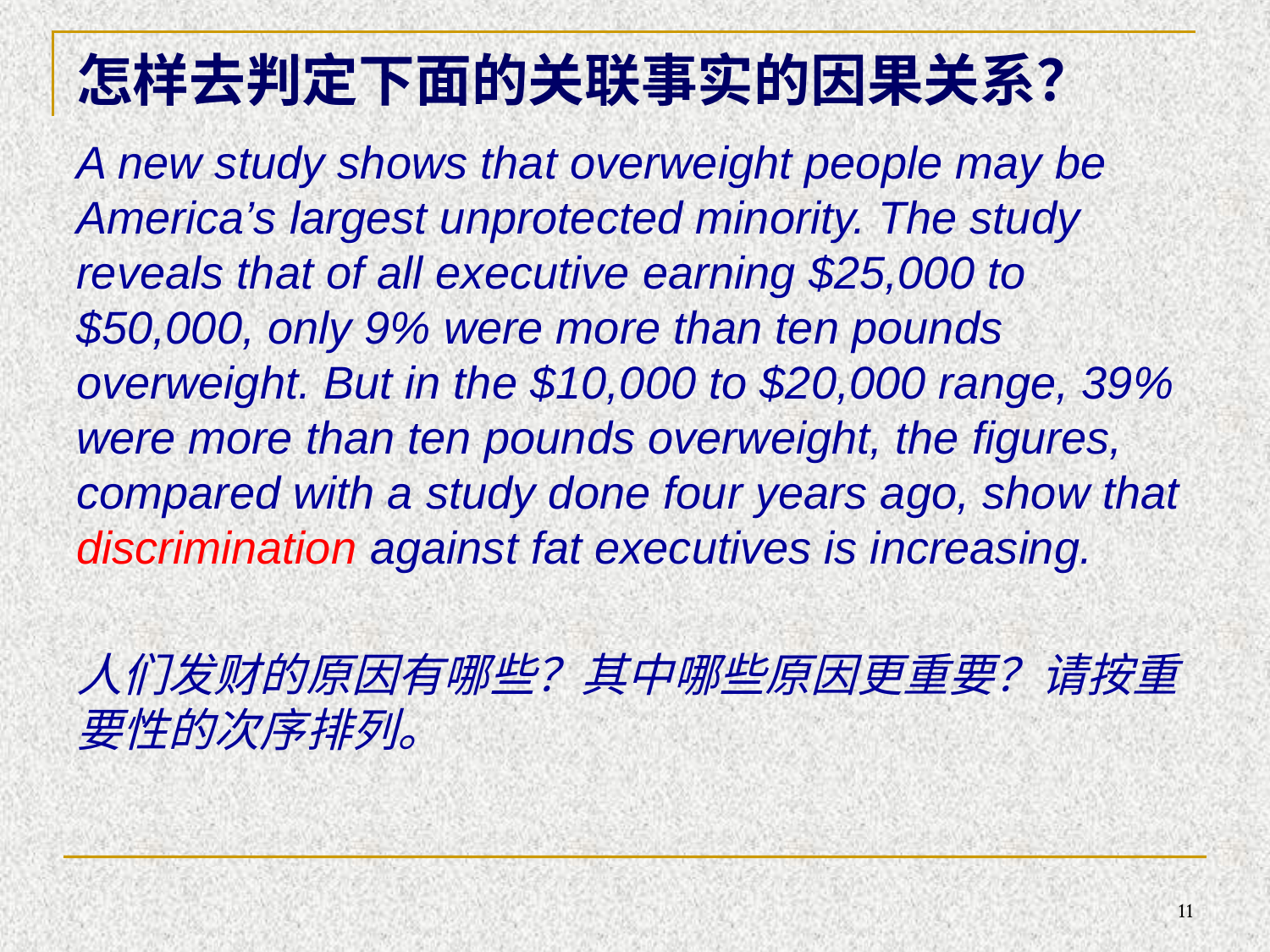

# 怎样去判定下面的关联事实的因果关系？
A new study shows that overweight people may be America’s largest unprotected minority. The study reveals that of all executive earning $25,000 to $50,000, only 9% were more than ten pounds overweight. But in the $10,000 to $20,000 range, 39% were more than ten pounds overweight, the figures, compared with a study done four years ago, show that discrimination against fat executives is increasing.

人们发财的原因有哪些？其中哪些原因更重要？请按重要性的次序排列。
11